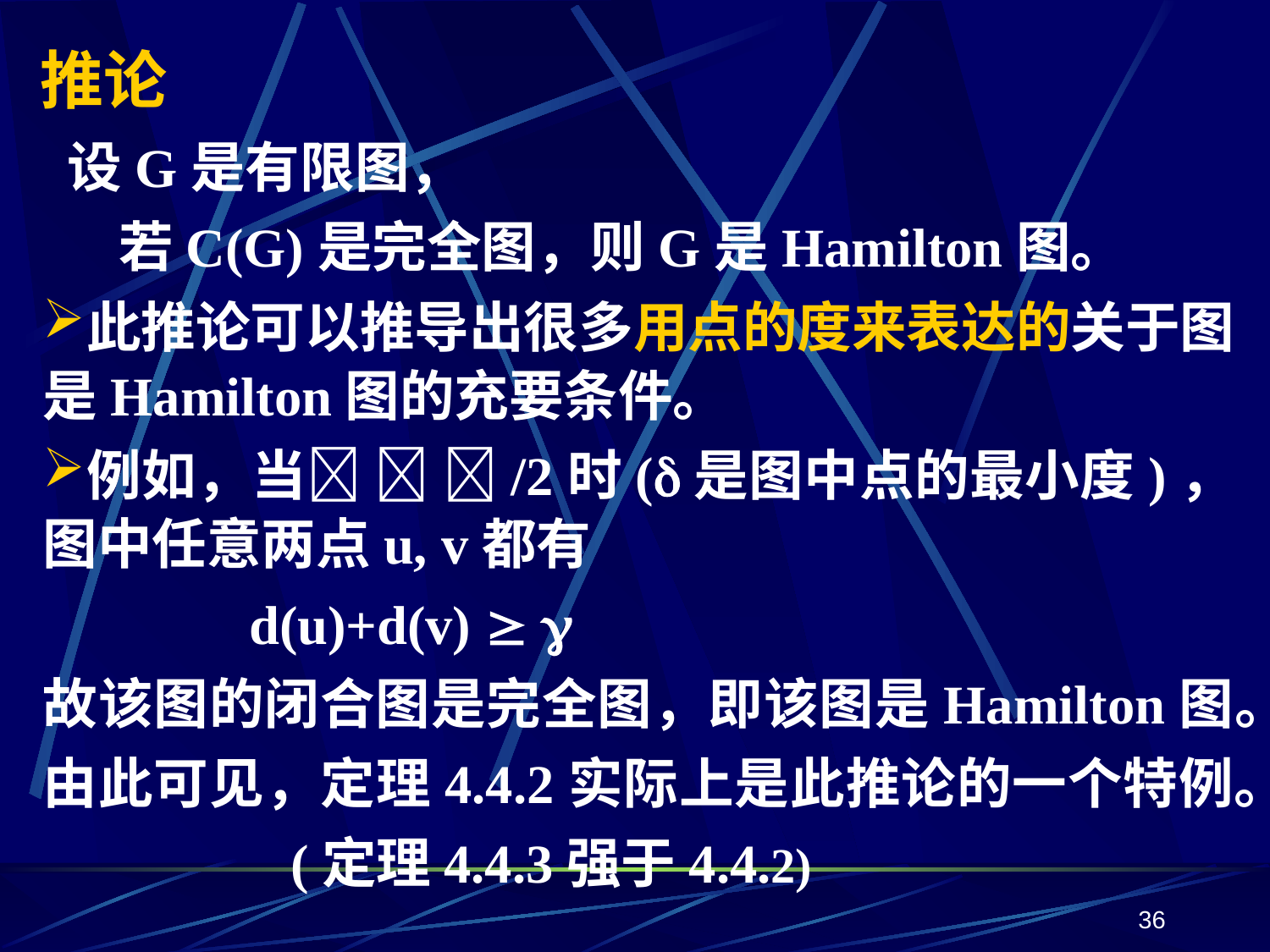

# 推论
  设G是有限图，
     若C(G)是完全图，则G是Hamilton图。
此推论可以推导出很多用点的度来表达的关于图是Hamilton图的充要条件。
例如，当δ ≥ γ/2时(δ是图中点的最小度)，图中任意两点u, v都有
               d(u)+d(v) ≥ γ
故该图的闭合图是完全图，即该图是Hamilton图。
由此可见，定理4.4.2实际上是此推论的一个特例。
                  (定理4.4.3强于4.4.2)
36